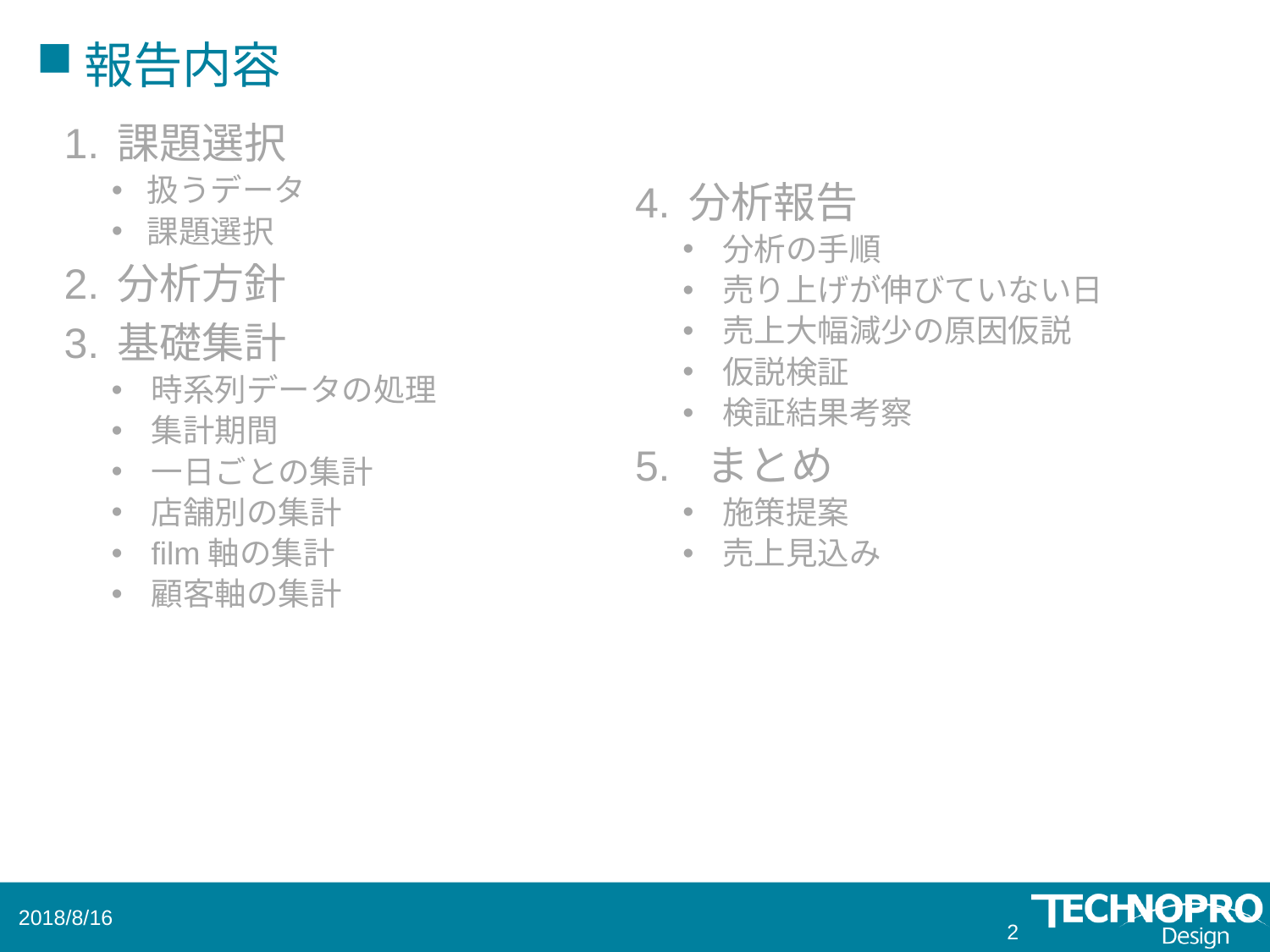

# 報告内容
課題選択
扱うデータ
課題選択
分析方針
基礎集計
時系列データの処理
集計期間
一日ごとの集計
店舗別の集計
film軸の集計
顧客軸の集計

分析報告
分析の手順
売り上げが伸びていない日
売上大幅減少の原因仮説
仮説検証
検証結果考察
まとめ
施策提案
売上見込み

2018/8/16
2